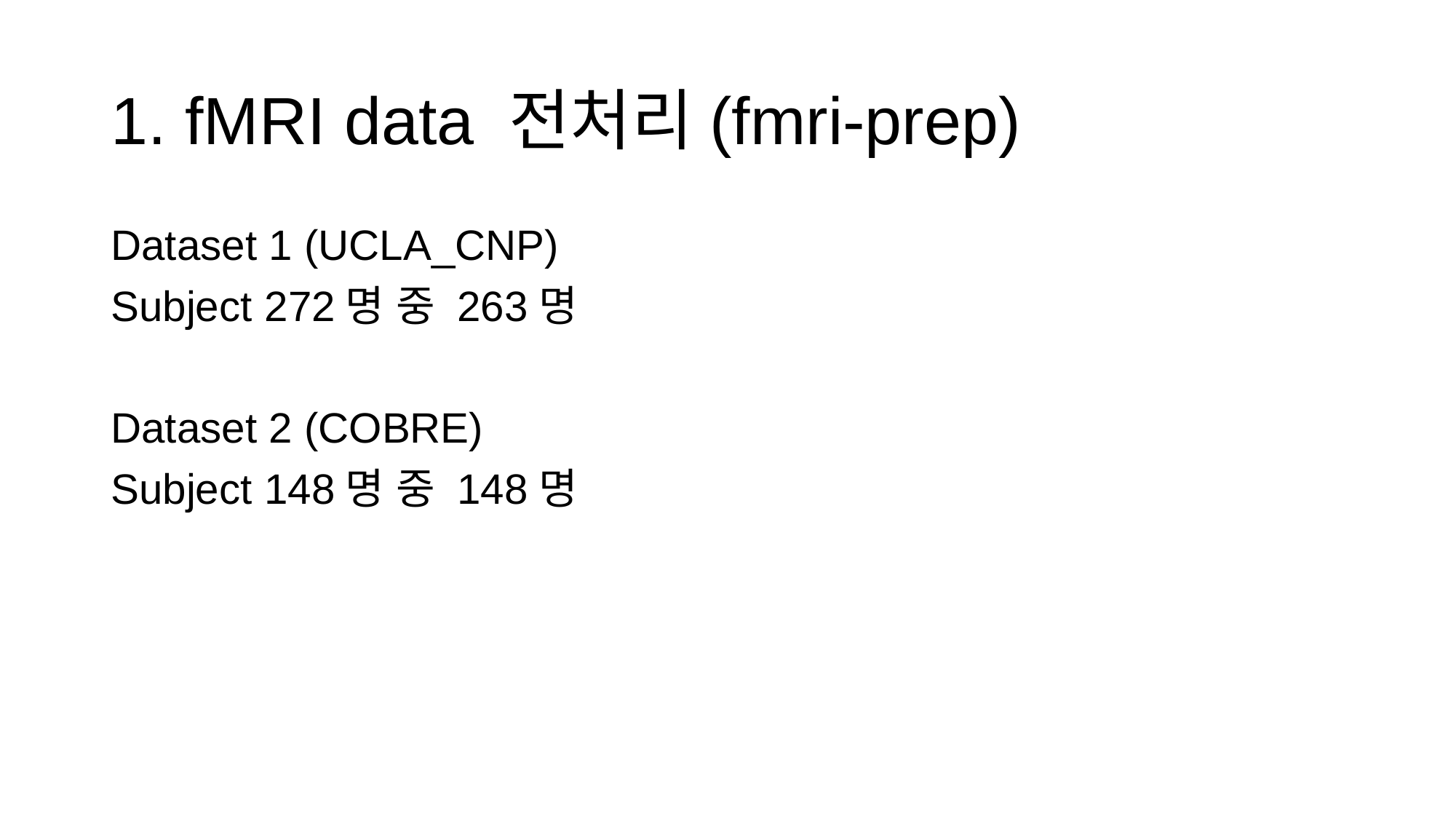

# 1. fMRI data 전처리(fmri-prep)
Dataset 1 (UCLA_CNP)
Subject 272명 중 263명

Dataset 2 (COBRE)
Subject 148명 중 148명